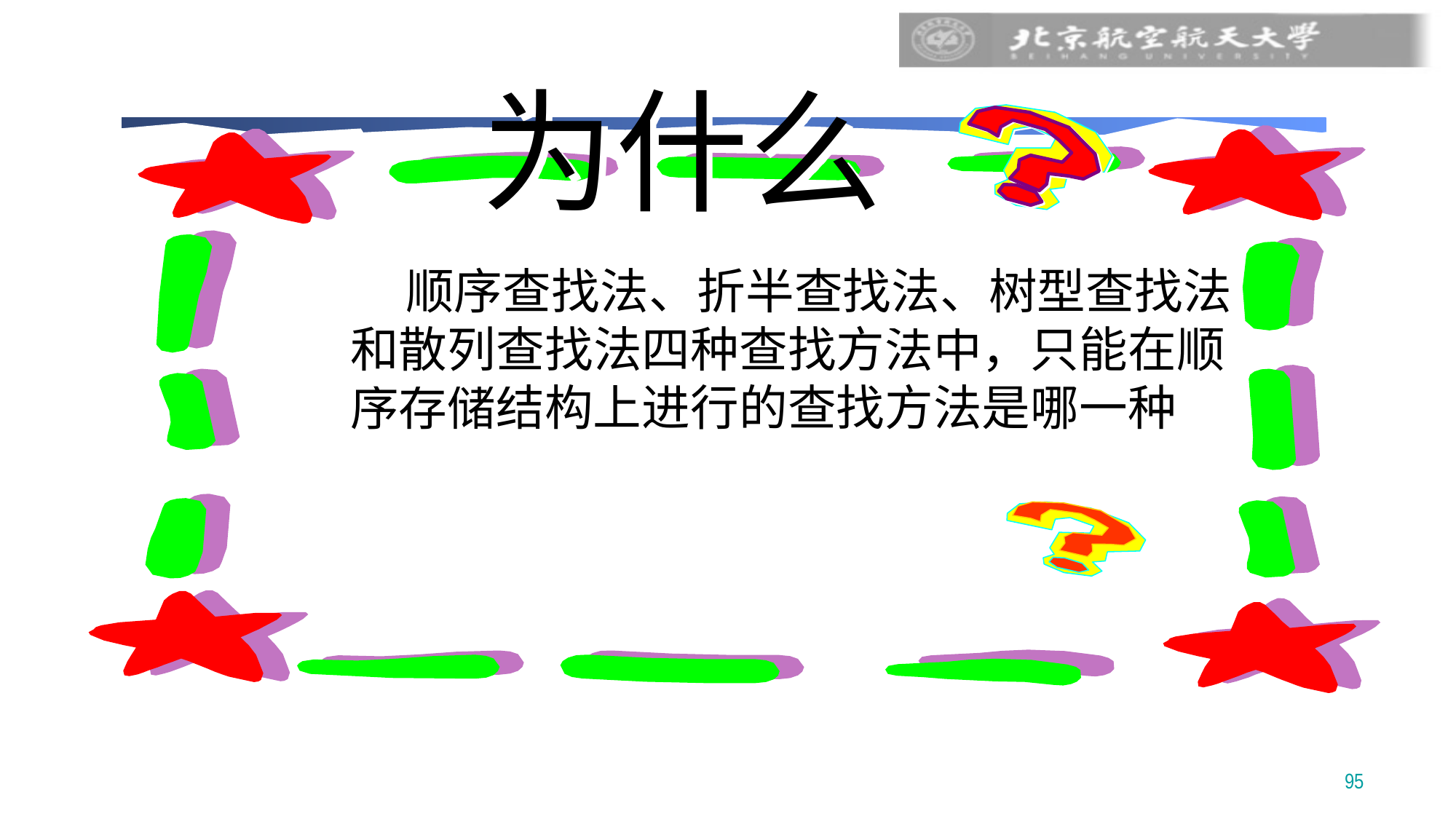

为什么

    顺序查找法、折半查找法、树型查找法和散列查找法四种查找方法中，只能在顺序存储结构上进行的查找方法是哪一种

95